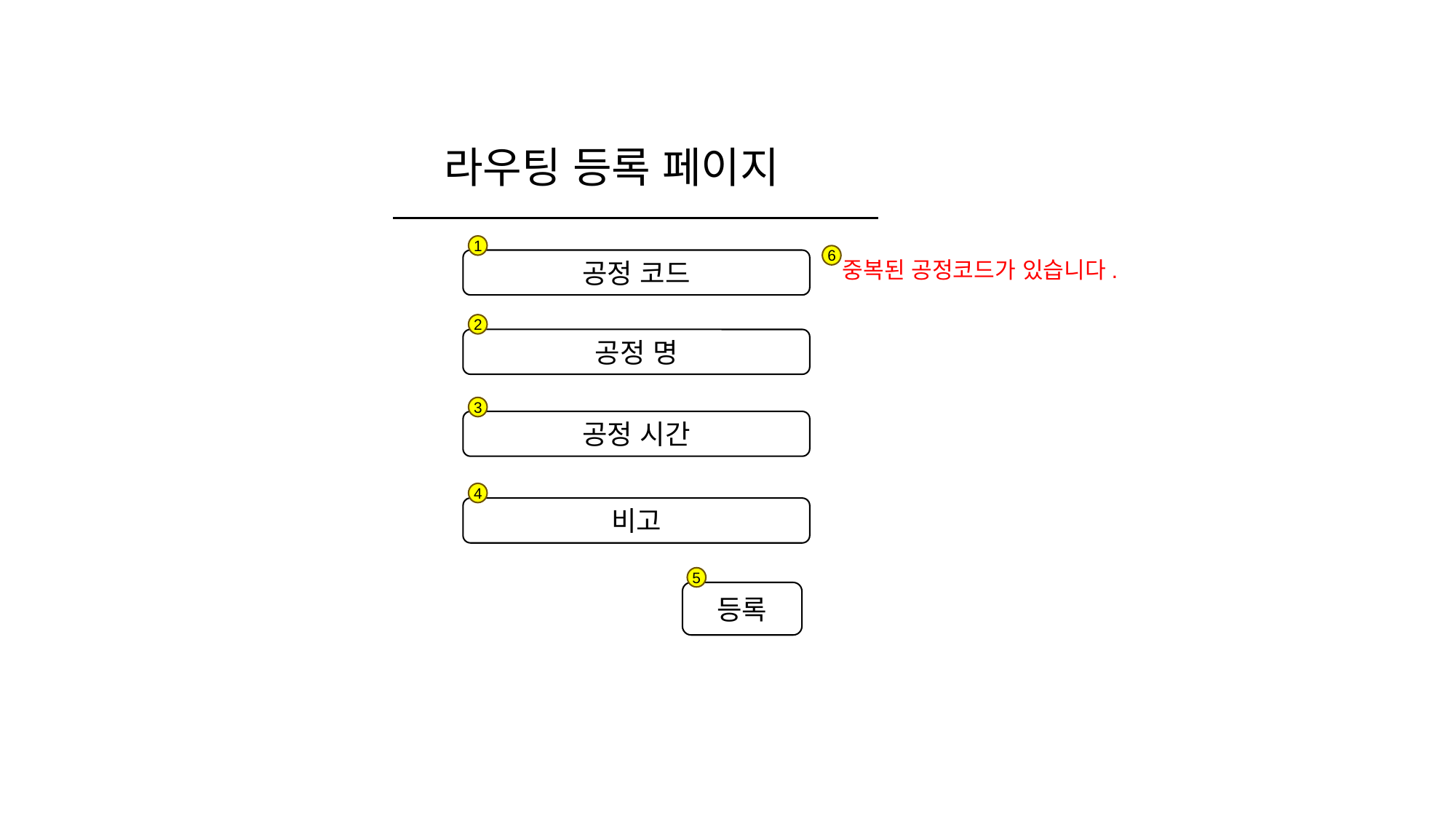

라우팅 등록 페이지
1
6
공정 코드
중복된 공정코드가 있습니다.
2
공정 명
3
공정 시간
4
비고
5
등록